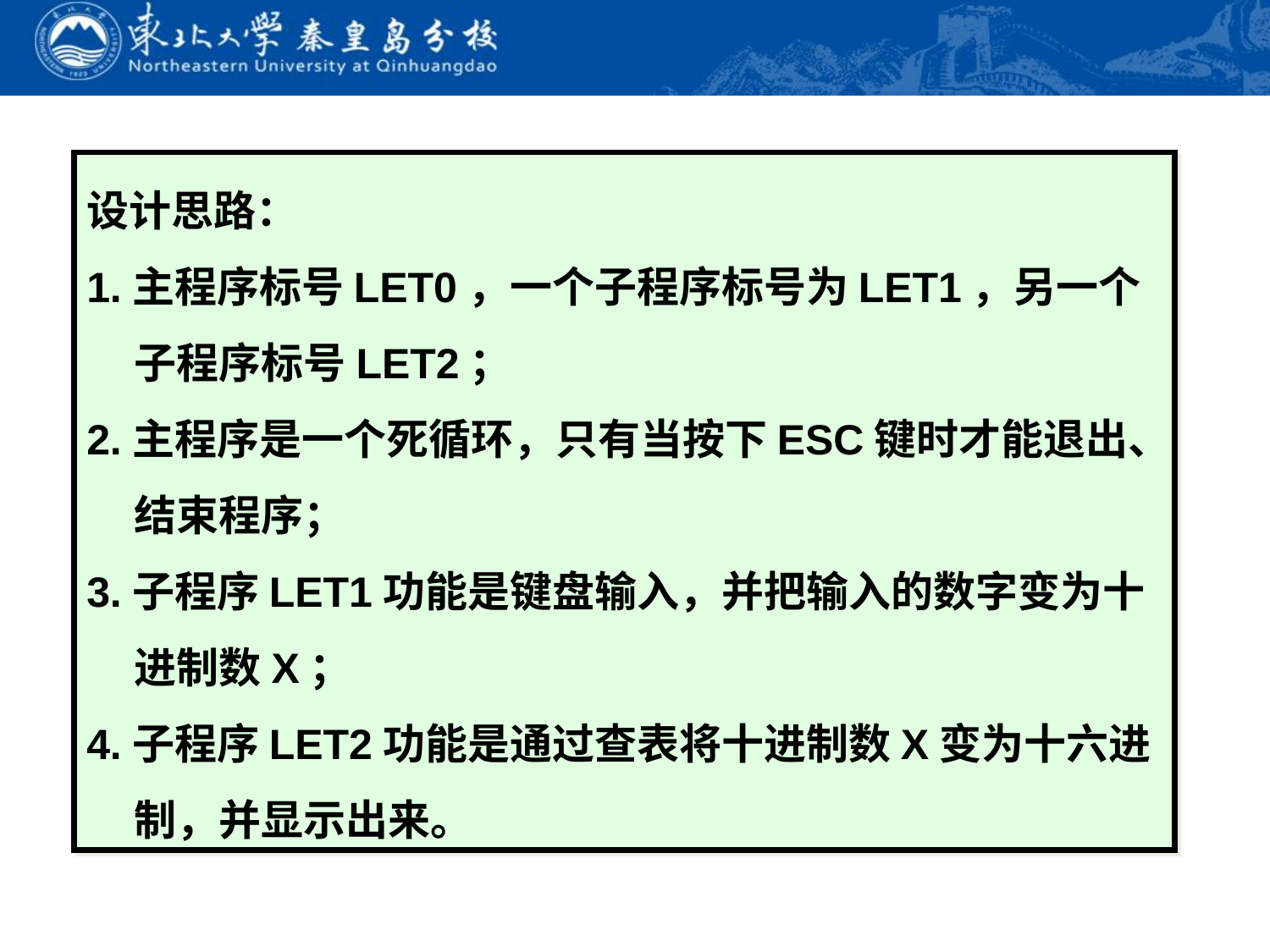

设计思路：
1.主程序标号LET0，一个子程序标号为LET1，另一个子程序标号LET2；
2.主程序是一个死循环，只有当按下ESC键时才能退出、结束程序；
3.子程序LET1功能是键盘输入，并把输入的数字变为十进制数X；
4.子程序LET2功能是通过查表将十进制数X变为十六进制，并显示出来。